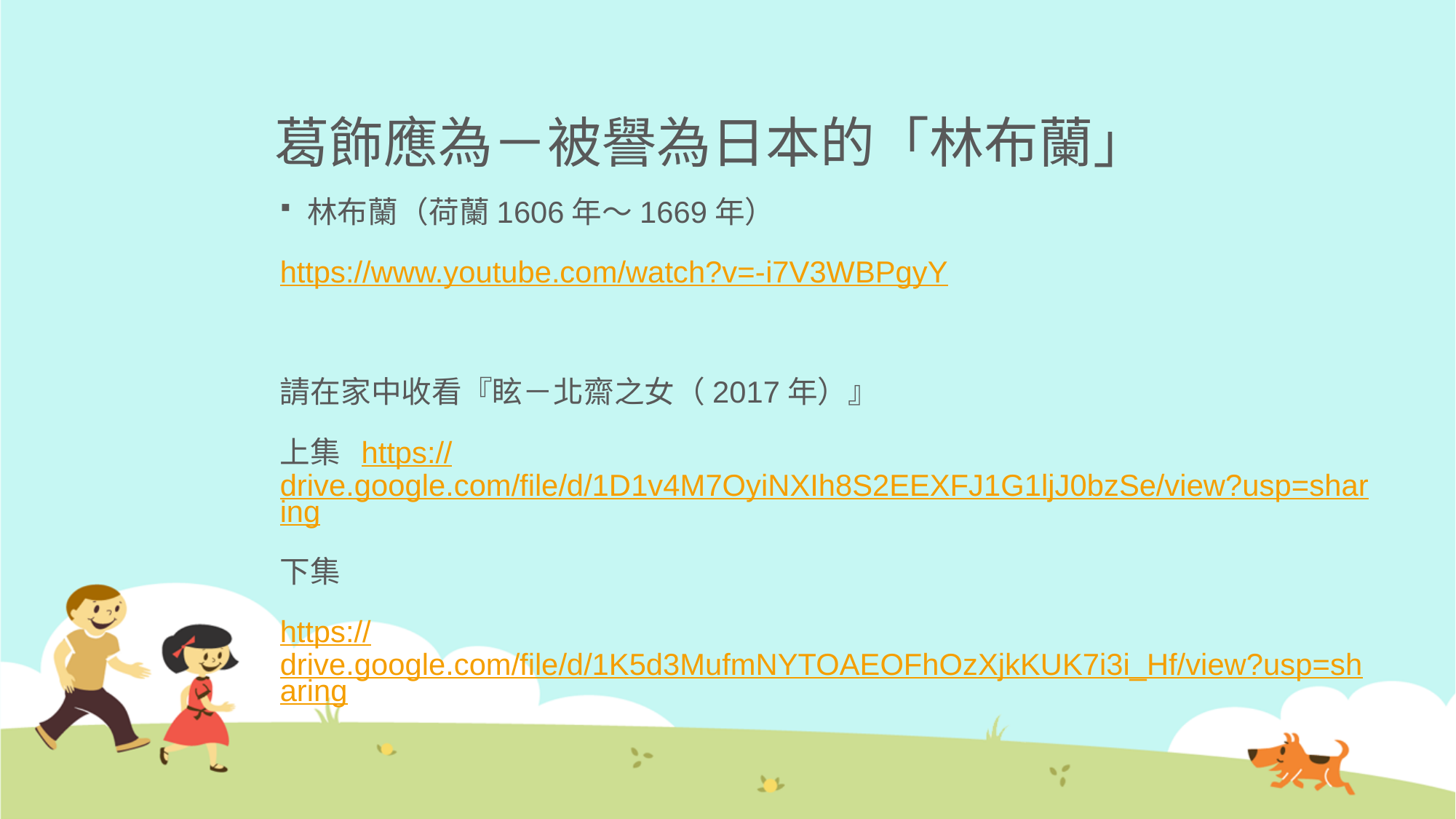

# 葛飾應為－被譽為日本的「林布蘭」
林布蘭（荷蘭1606年～1669年）
https://www.youtube.com/watch?v=-i7V3WBPgyY

請在家中收看『眩－北齋之女（2017年）』
上集  https://drive.google.com/file/d/1D1v4M7OyiNXIh8S2EEXFJ1G1ljJ0bzSe/view?usp=sharing
下集
https://drive.google.com/file/d/1K5d3MufmNYTOAEOFhOzXjkKUK7i3i_Hf/view?usp=sharing